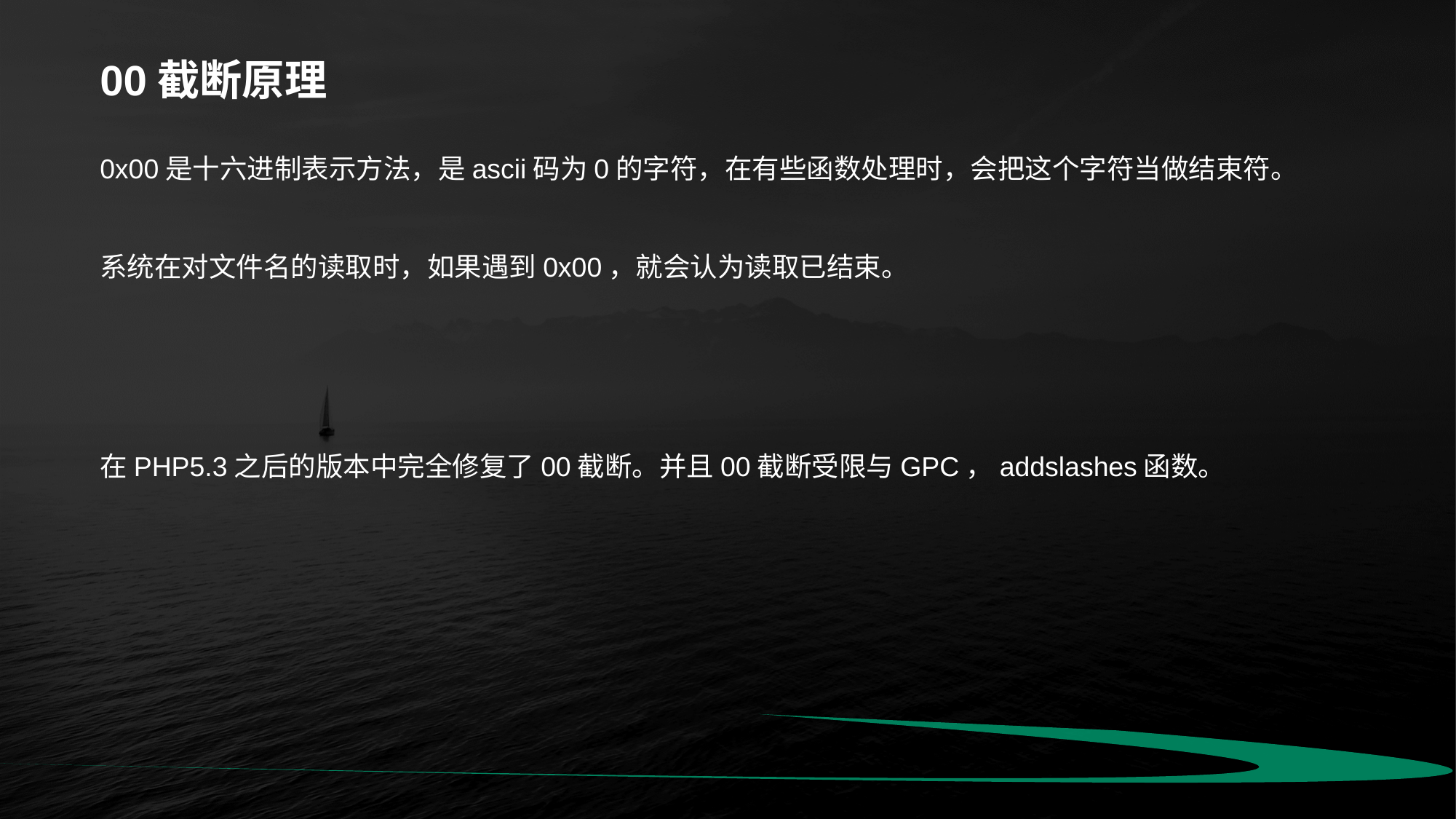

00截断原理
0x00是十六进制表示方法，是ascii码为0的字符，在有些函数处理时，会把这个字符当做结束符。

系统在对文件名的读取时，如果遇到0x00，就会认为读取已结束。
在PHP5.3之后的版本中完全修复了00截断。并且00截断受限与GPC，addslashes函数。